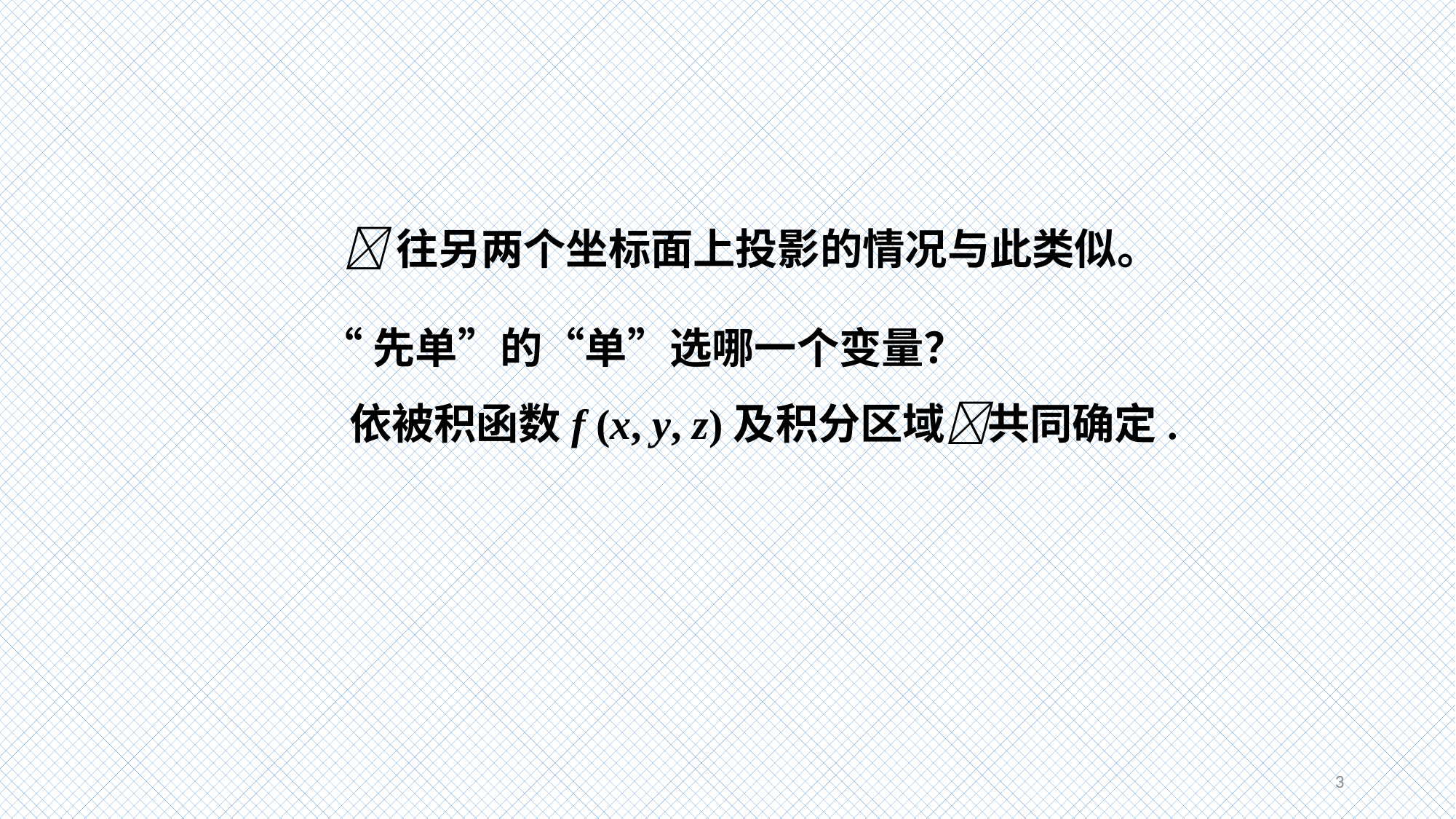

Ω往另两个坐标面上投影的情况与此类似。
 “先单”的“单”选哪一个变量？
依被积函数f (x, y, z)及积分区域Ω共同确定.
3